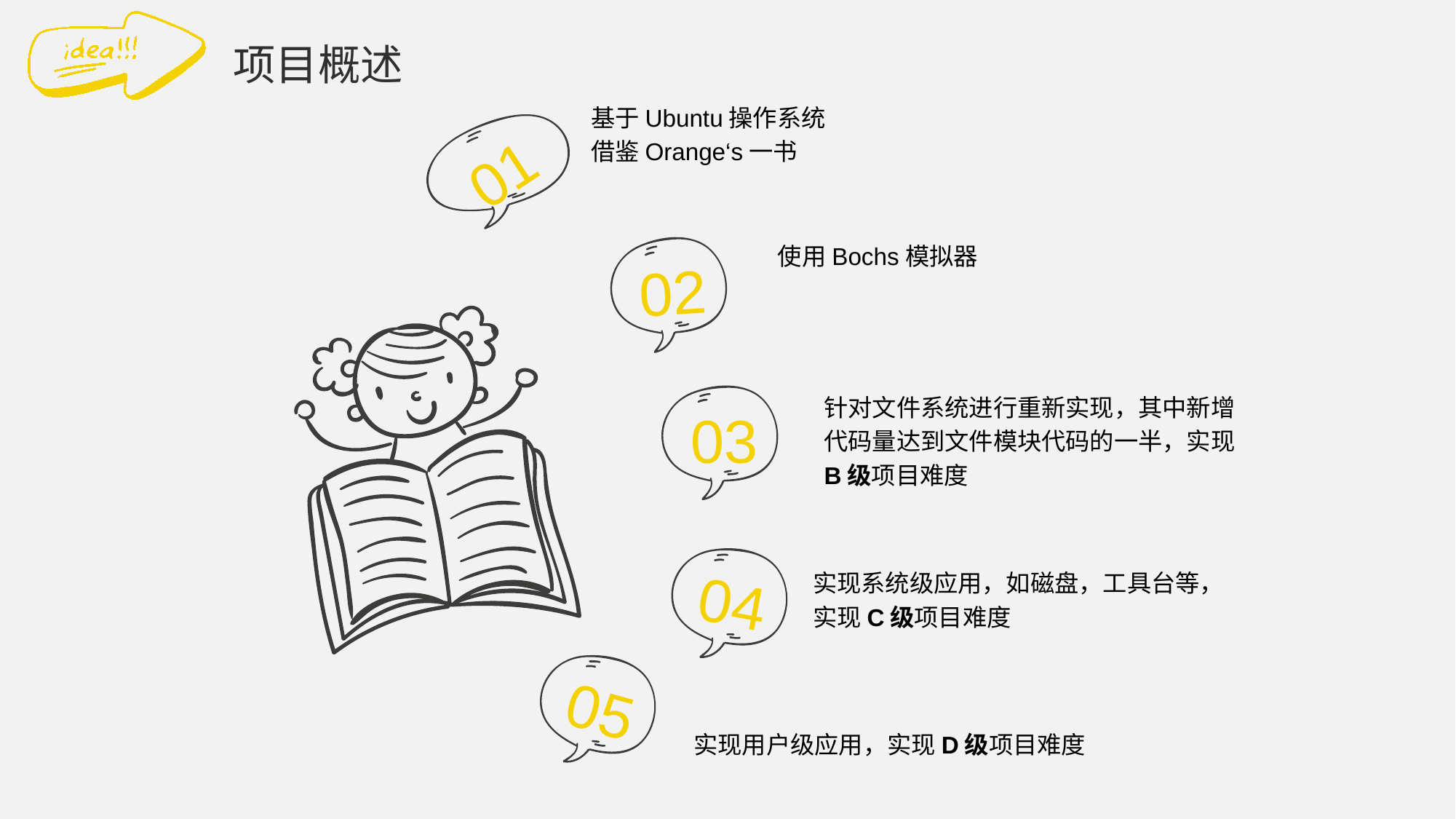

项目概述
基于Ubuntu操作系统
借鉴Orange‘s一书

01
使用Bochs模拟器

02

针对⽂件系统进⾏重新实现，其中新增代码量达到⽂件模块代码的一半，实现B级项⽬难度

03

04
实现系统级应用，如磁盘，工具台等，实现C级项目难度

05
实现用户级应用，实现D级项目难度